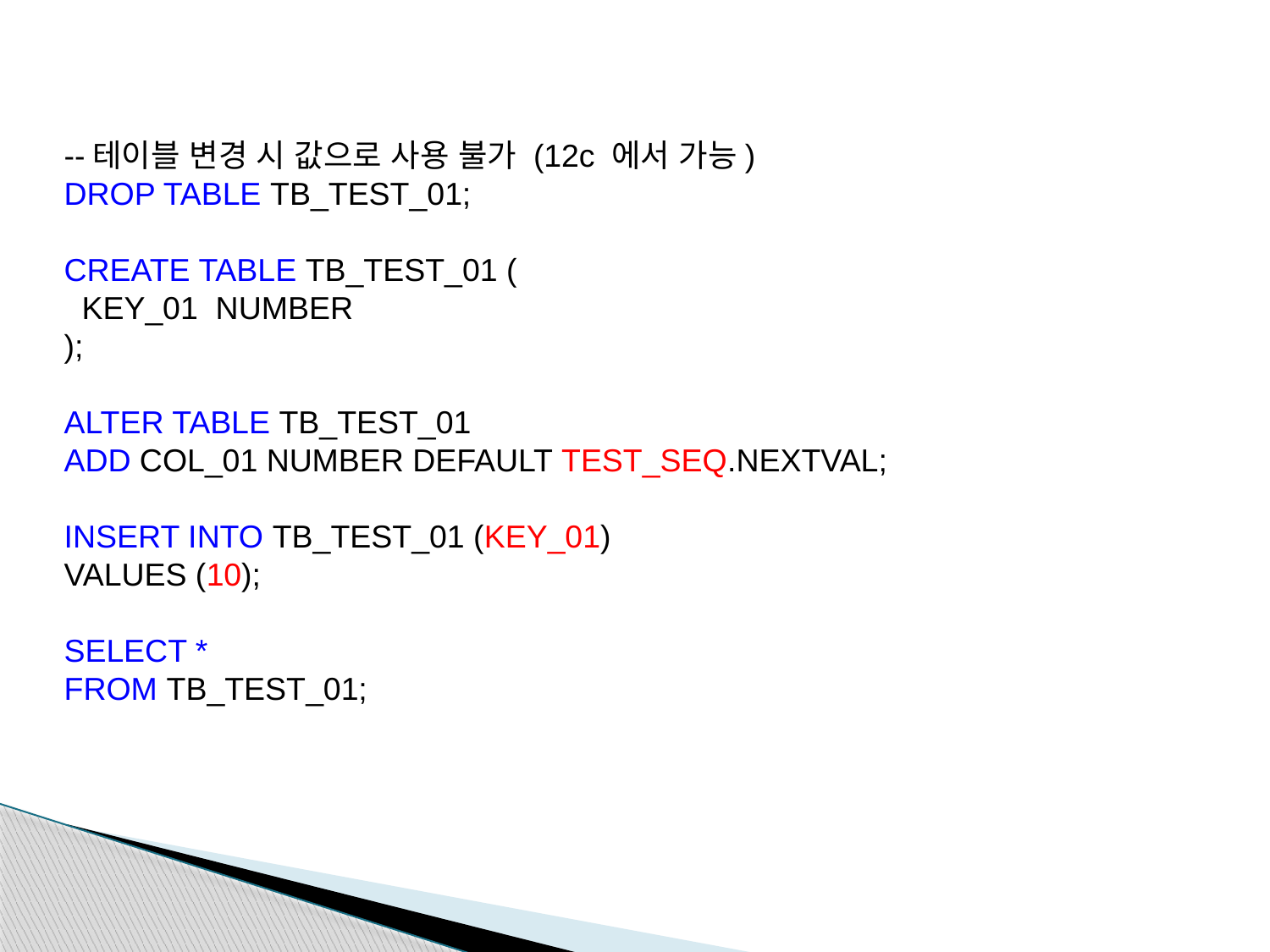

--테이블 변경 시 값으로 사용 불가 (12c 에서 가능)
DROP TABLE TB_TEST_01;

CREATE TABLE TB_TEST_01 (
  KEY_01  NUMBER
);

ALTER TABLE TB_TEST_01
ADD COL_01 NUMBER DEFAULT TEST_SEQ.NEXTVAL;

INSERT INTO TB_TEST_01 (KEY_01)
VALUES (10);

SELECT *
FROM TB_TEST_01;